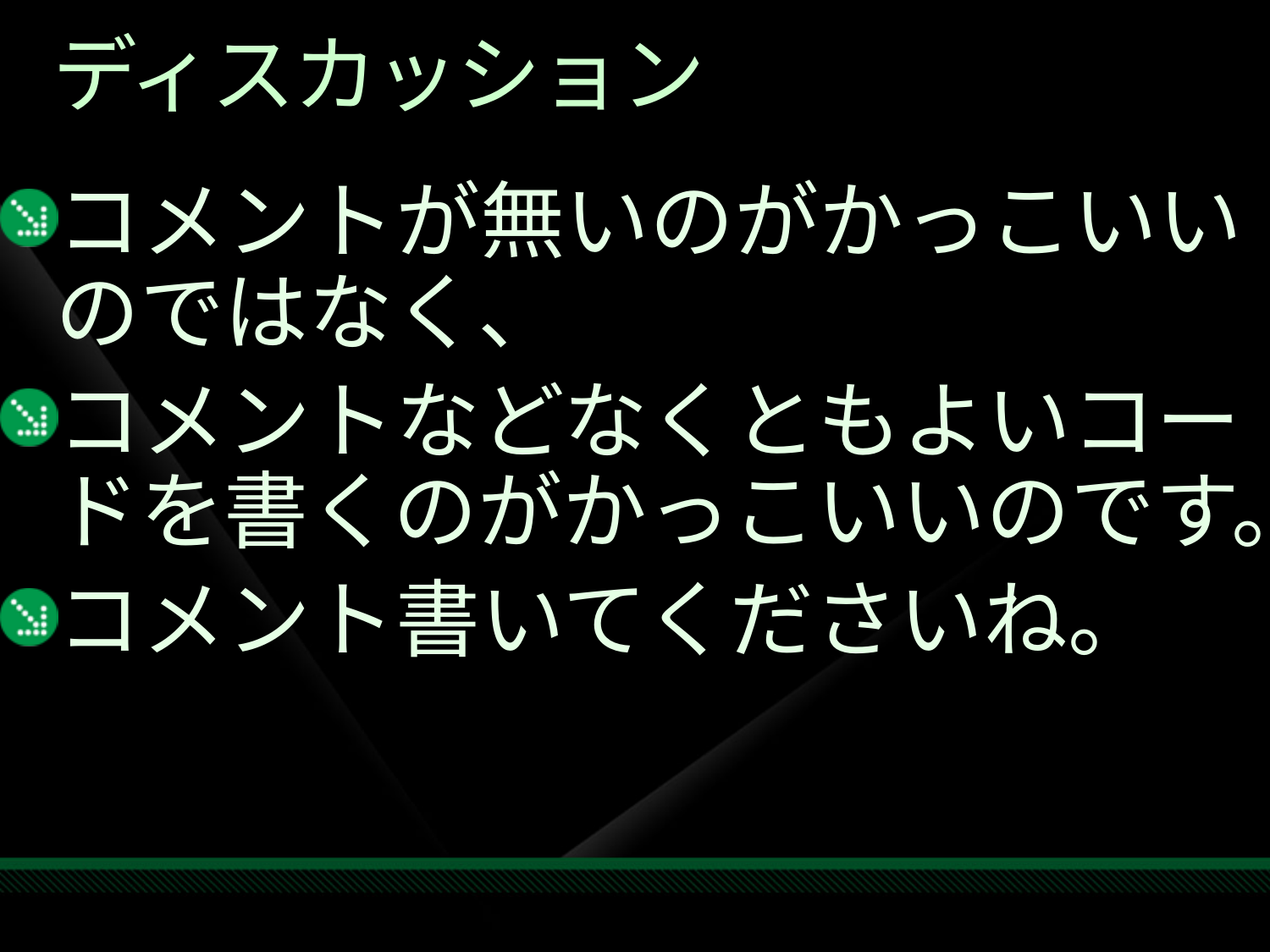

# ディスカッション
コメントが無いのがかっこいいのではなく、
コメントなどなくともよいコードを書くのがかっこいいのです。
コメント書いてくださいね。